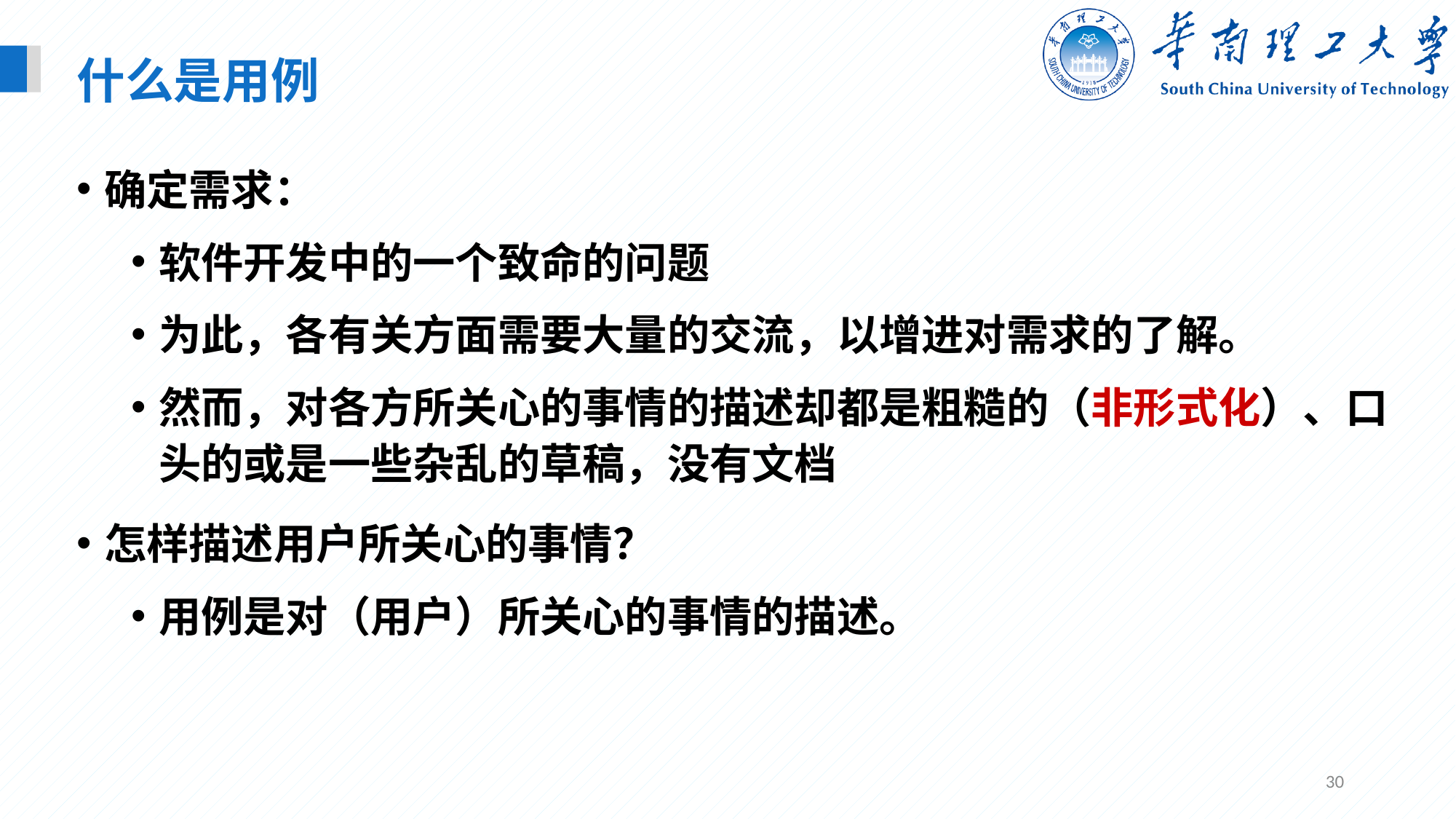

什么是用例
确定需求：
软件开发中的一个致命的问题
为此，各有关方面需要大量的交流，以增进对需求的了解。
然而，对各方所关心的事情的描述却都是粗糙的（非形式化）、口头的或是一些杂乱的草稿，没有文档
怎样描述用户所关心的事情？
用例是对（用户）所关心的事情的描述。
30